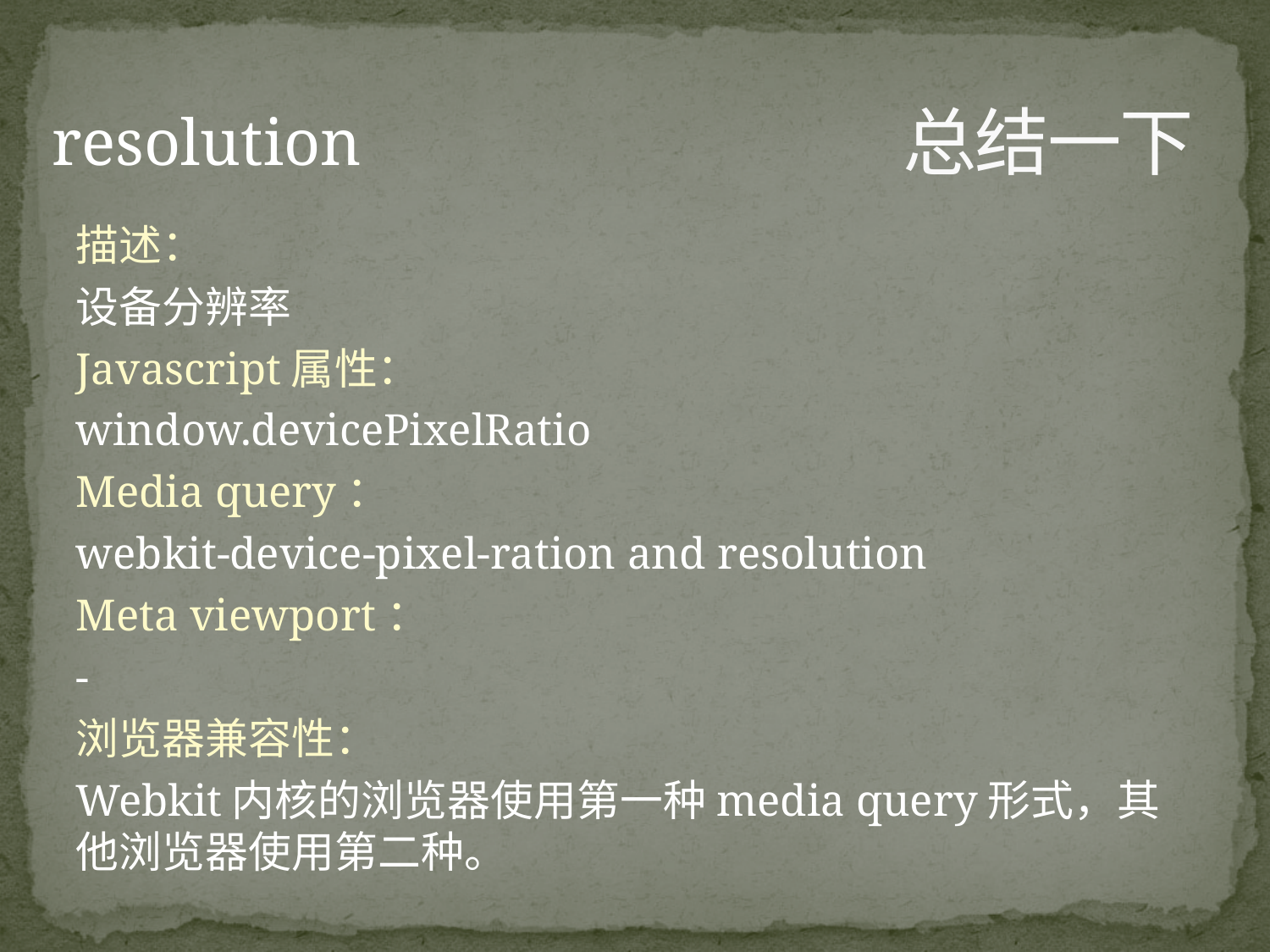

# 总结一下
resolution
描述：
设备分辨率
Javascript属性：
window.devicePixelRatio
Media query：
webkit-device-pixel-ration and resolution
Meta viewport：
-
浏览器兼容性：
Webkit内核的浏览器使用第一种media query形式，其他浏览器使用第二种。